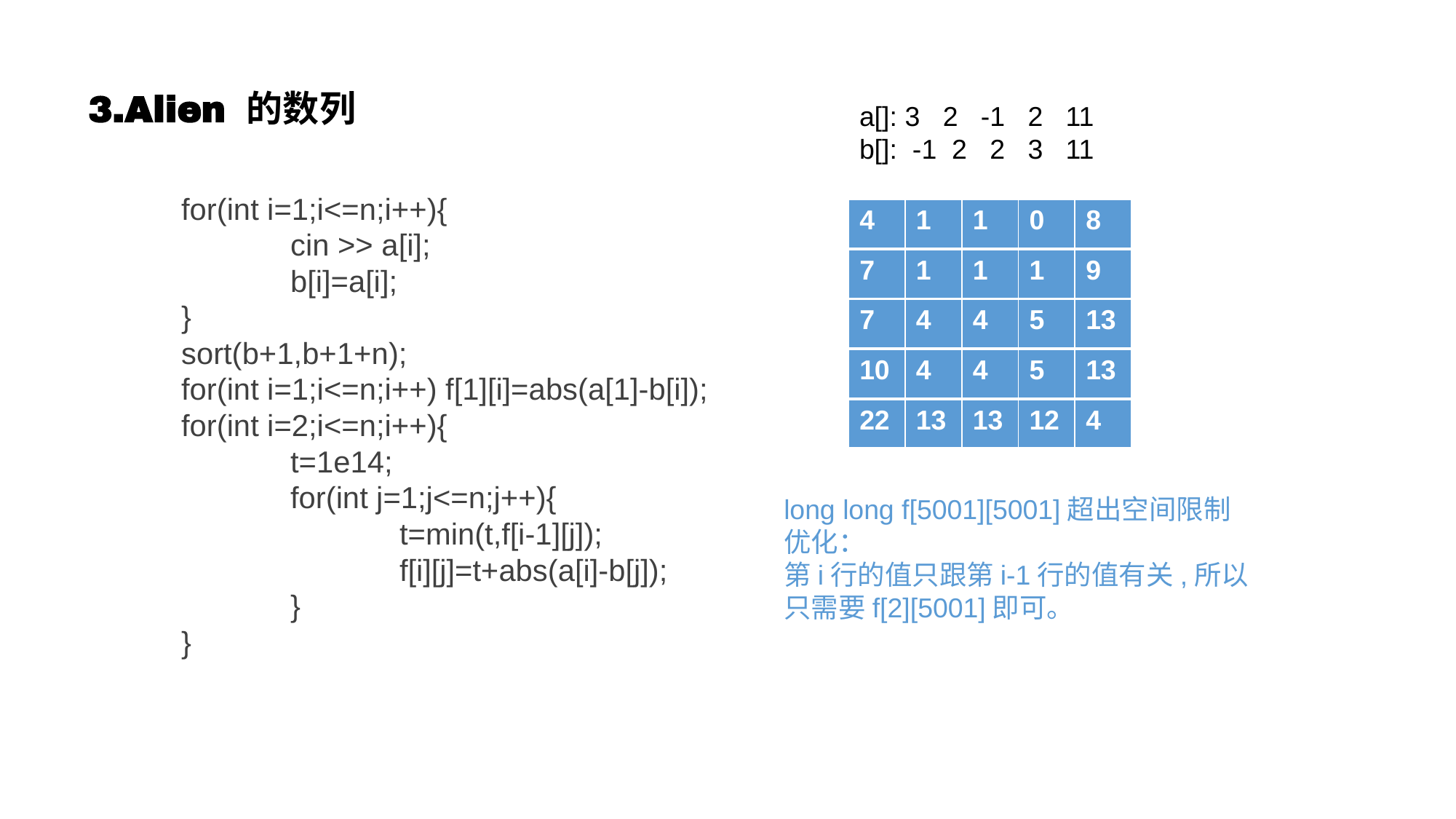

# 3.Alien 的数列
a[]: 3   2   -1   2   11
b[]:  -1  2   2   3   11
	for(int i=1;i<=n;i++){
		cin >> a[i];
		b[i]=a[i];
	}
	sort(b+1,b+1+n);
	for(int i=1;i<=n;i++) f[1][i]=abs(a[1]-b[i]);
	for(int i=2;i<=n;i++){
		t=1e14;
		for(int j=1;j<=n;j++){
			t=min(t,f[i-1][j]);
			f[i][j]=t+abs(a[i]-b[j]);
		}
	}
| 4 | 1 | 1 | 0 | 8 |
| --- | --- | --- | --- | --- |
| 7 | 1 | 1 | 1 | 9 |
| --- | --- | --- | --- | --- |
| 7 | 4 | 4 | 5 | 13 |
| --- | --- | --- | --- | --- |
| 10 | 4 | 4 | 5 | 13 |
| --- | --- | --- | --- | --- |
| 22 | 13 | 13 | 12 | 4 |
| --- | --- | --- | --- | --- |
long long f[5001][5001]超出空间限制
优化：
第i行的值只跟第i-1行的值有关,所以只需要f[2][5001]即可。